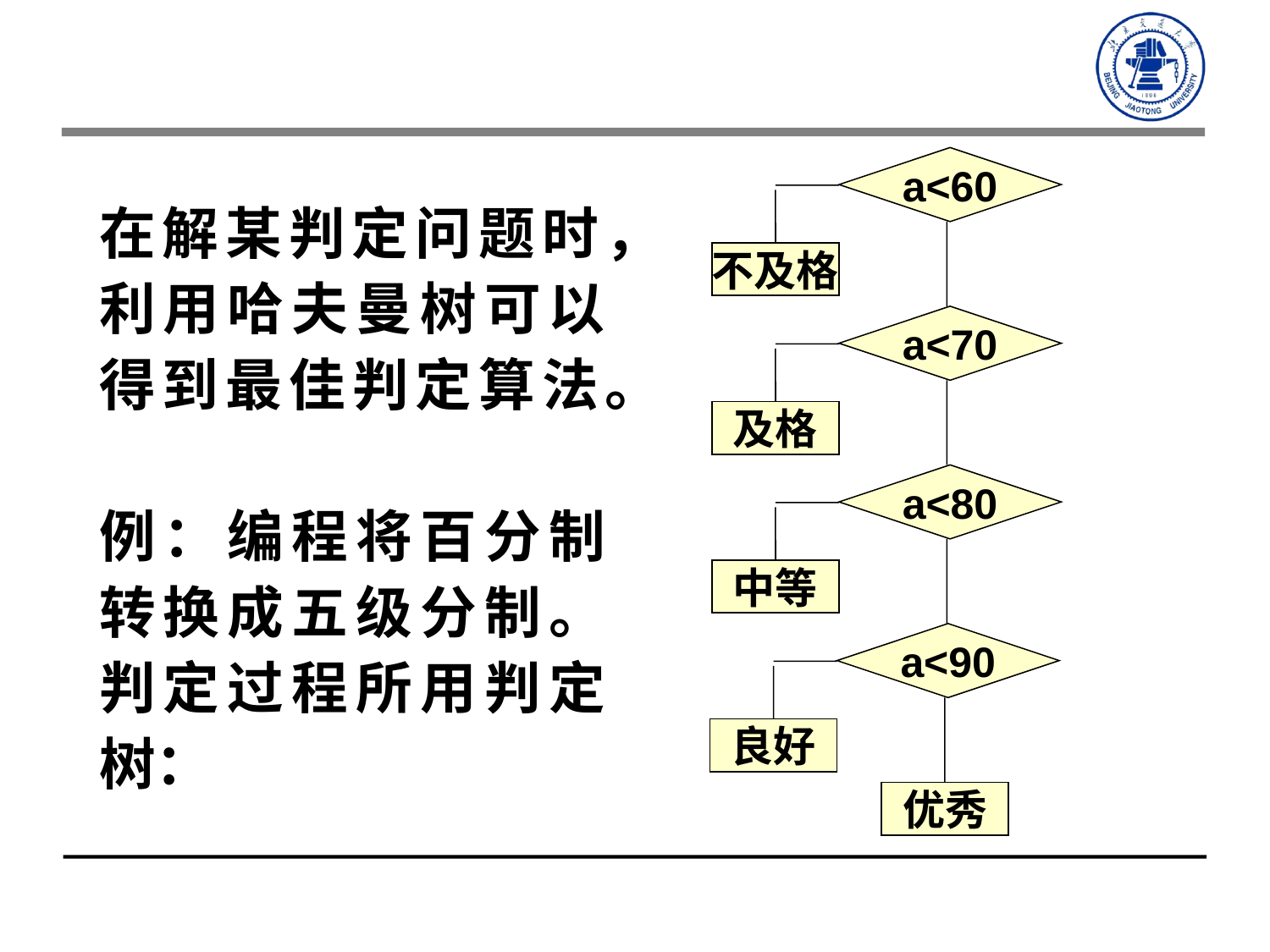

a<60

不及格
a<70

及格
a<80

中等
a<90

良好
优秀
在解某判定问题时，利用哈夫曼树可以得到最佳判定算法。

例：编程将百分制转换成五级分制。判定过程所用判定树：